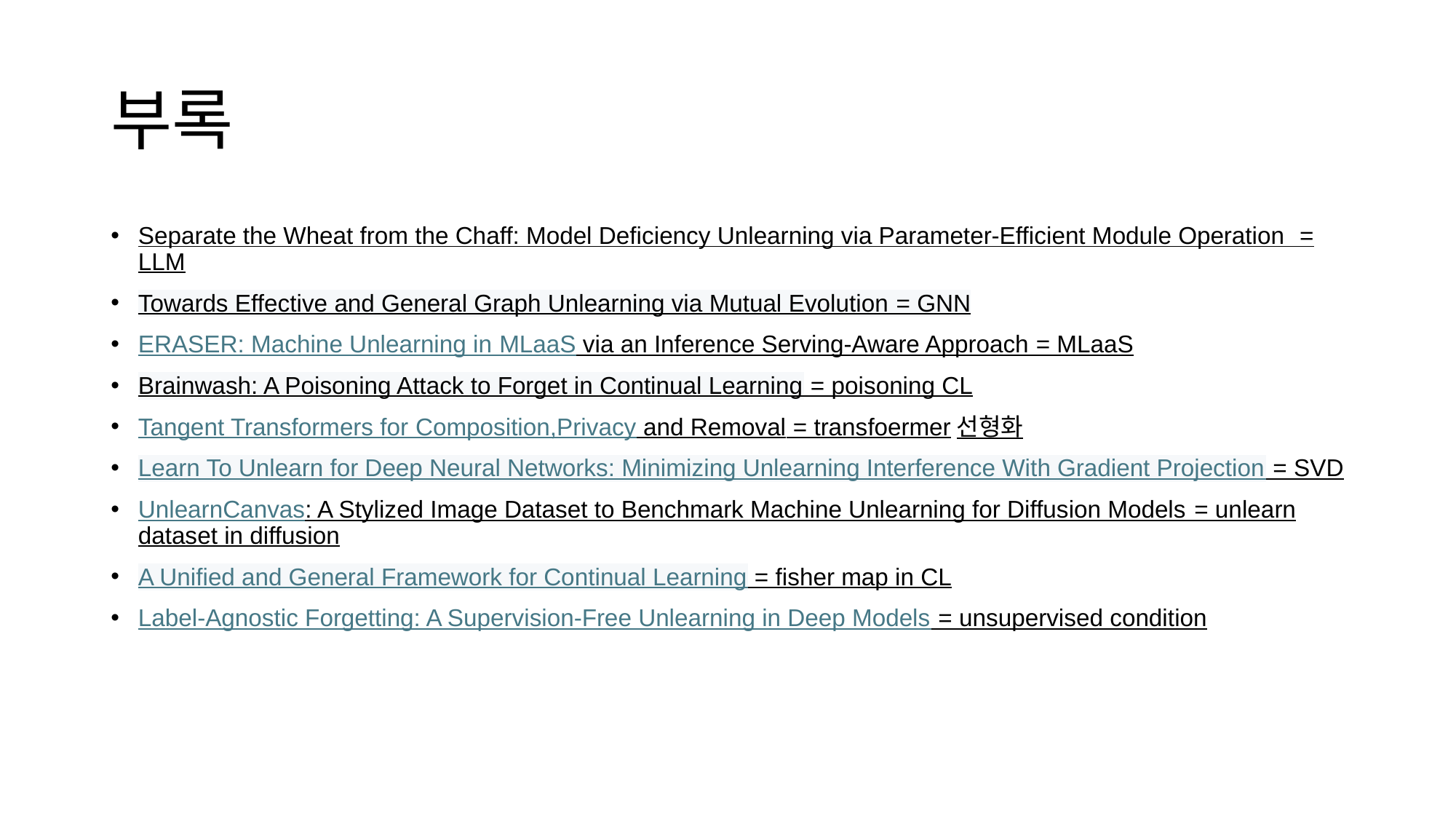

# 부록
Separate the Wheat from the Chaff: Model Deficiency Unlearning via Parameter-Efficient Module Operation  = LLM
Towards Effective and General Graph Unlearning via Mutual Evolution = GNN
ERASER: Machine Unlearning in MLaaS via an Inference Serving-Aware Approach = MLaaS
Brainwash: A Poisoning Attack to Forget in Continual Learning = poisoning CL
Tangent Transformers for Composition,Privacy and Removal = transfoermer선형화
Learn To Unlearn for Deep Neural Networks: Minimizing Unlearning Interference With Gradient Projection = SVD
UnlearnCanvas: A Stylized Image Dataset to Benchmark Machine Unlearning for Diffusion Models = unlearn dataset in diffusion
A Unified and General Framework for Continual Learning = fisher map in CL
Label-Agnostic Forgetting: A Supervision-Free Unlearning in Deep Models = unsupervised condition